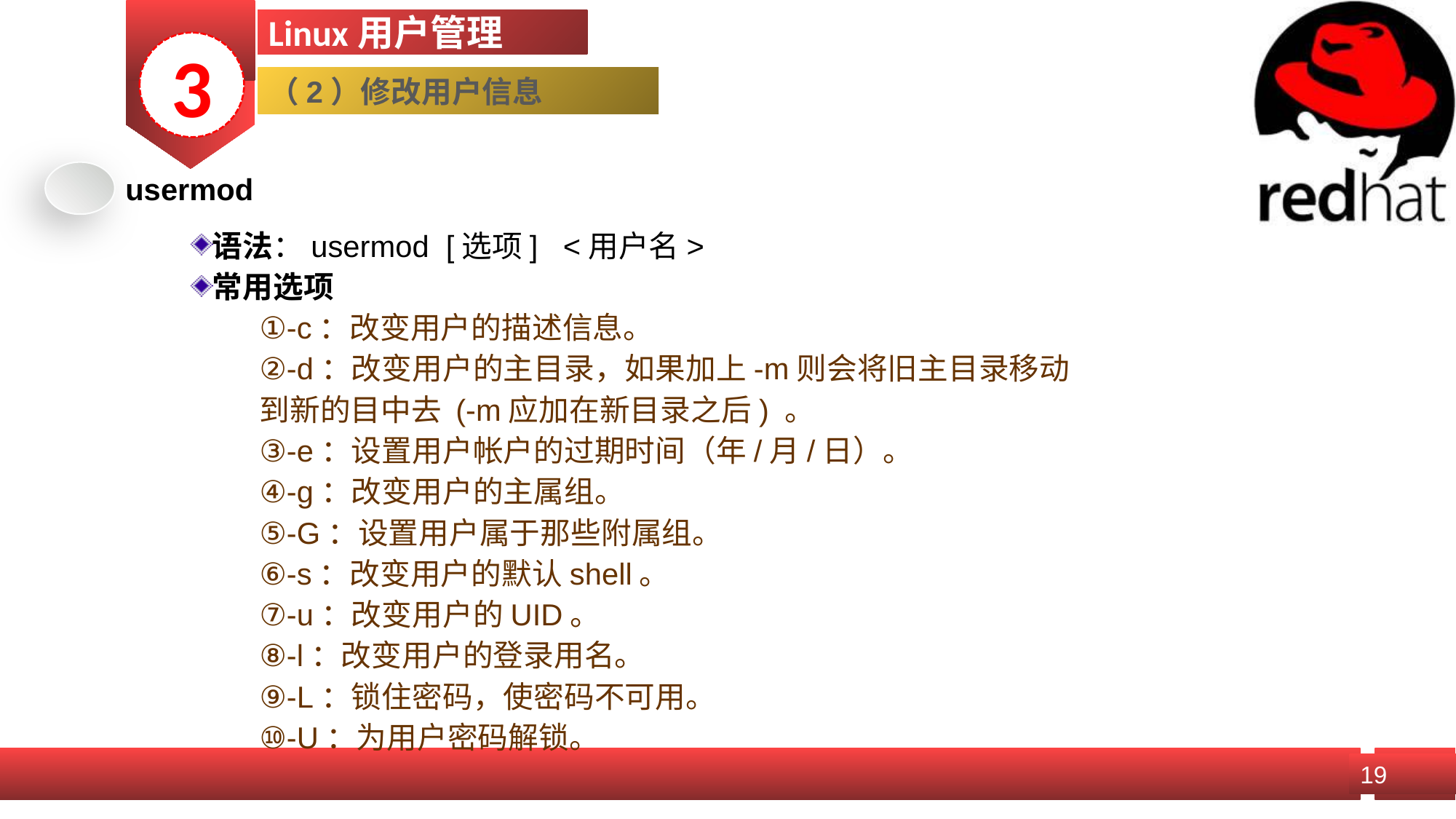

Linux用户管理
3
（2）修改用户信息

usermod
语法：usermod  [选项]   <用户名>
常用选项
-c：改变用户的描述信息。
-d：改变用户的主目录，如果加上-m则会将旧主目录移动到新的目中去 (-m应加在新目录之后) 。
-e：设置用户帐户的过期时间（年/月/日）。
-g：改变用户的主属组。
-G：设置用户属于那些附属组。
-s：改变用户的默认shell。
-u：改变用户的UID。
-l：改变用户的登录用名。
-L：锁住密码，使密码不可用。
-U：为用户密码解锁。